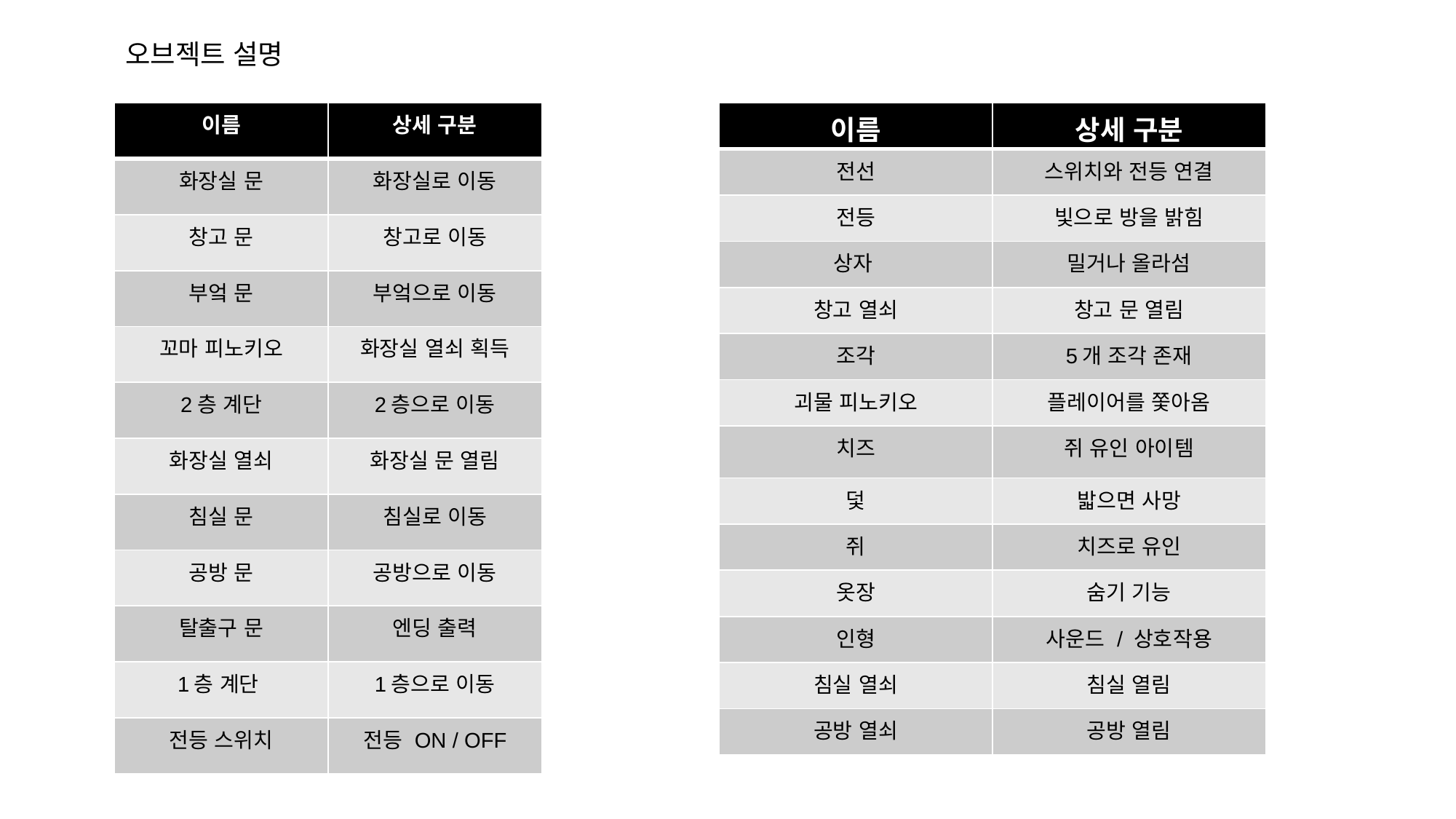

오브젝트 설명
| 이름 | 상세 구분 |
| --- | --- |
| 화장실 문 | 화장실로 이동 |
| 창고 문 | 창고로 이동 |
| 부엌 문 | 부엌으로 이동 |
| 꼬마 피노키오 | 화장실 열쇠 획득 |
| 2층 계단 | 2층으로 이동 |
| 화장실 열쇠 | 화장실 문 열림 |
| 침실 문 | 침실로 이동 |
| 공방 문 | 공방으로 이동 |
| 탈출구 문 | 엔딩 출력 |
| 1층 계단 | 1층으로 이동 |
| 전등 스위치 | 전등 ON / OFF |
| 이름 | 상세 구분 |
| --- | --- |
| 전선 | 스위치와 전등 연결 |
| 전등 | 빛으로 방을 밝힘 |
| 상자 | 밀거나 올라섬 |
| 창고 열쇠 | 창고 문 열림 |
| 조각 | 5개 조각 존재 |
| 괴물 피노키오 | 플레이어를 쫓아옴 |
| 치즈 | 쥐 유인 아이템 |
| 덫 | 밟으면 사망 |
| 쥐 | 치즈로 유인 |
| 옷장 | 숨기 기능 |
| 인형 | 사운드 / 상호작용 |
| 침실 열쇠 | 침실 열림 |
| 공방 열쇠 | 공방 열림 |